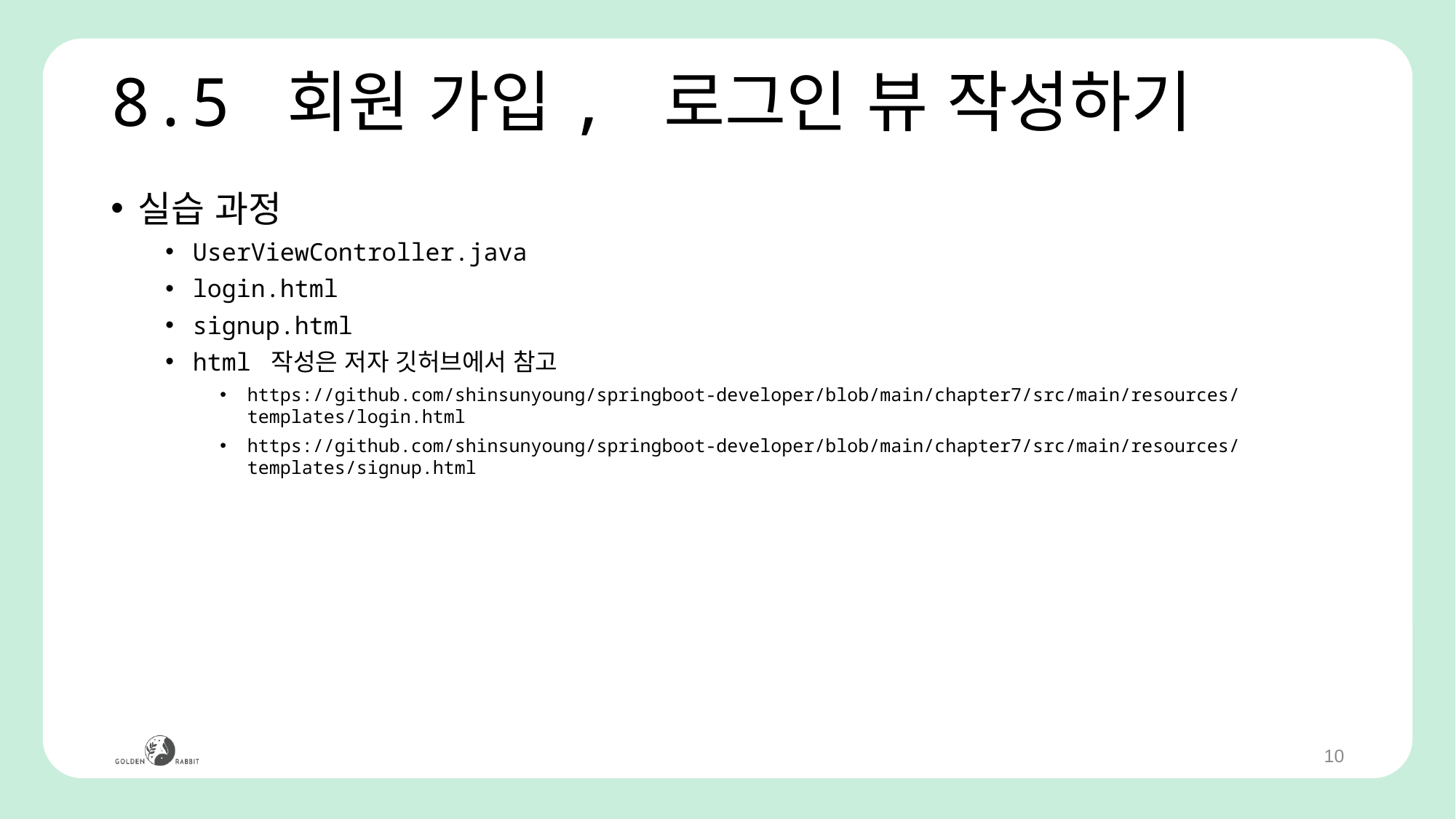

# 8.5 회원 가입, 로그인 뷰 작성하기
실습 과정
UserViewController.java
login.html
signup.html
html 작성은 저자 깃허브에서 참고
https://github.com/shinsunyoung/springboot-developer/blob/main/chapter7/src/main/resources/templates/login.html
https://github.com/shinsunyoung/springboot-developer/blob/main/chapter7/src/main/resources/templates/signup.html

10